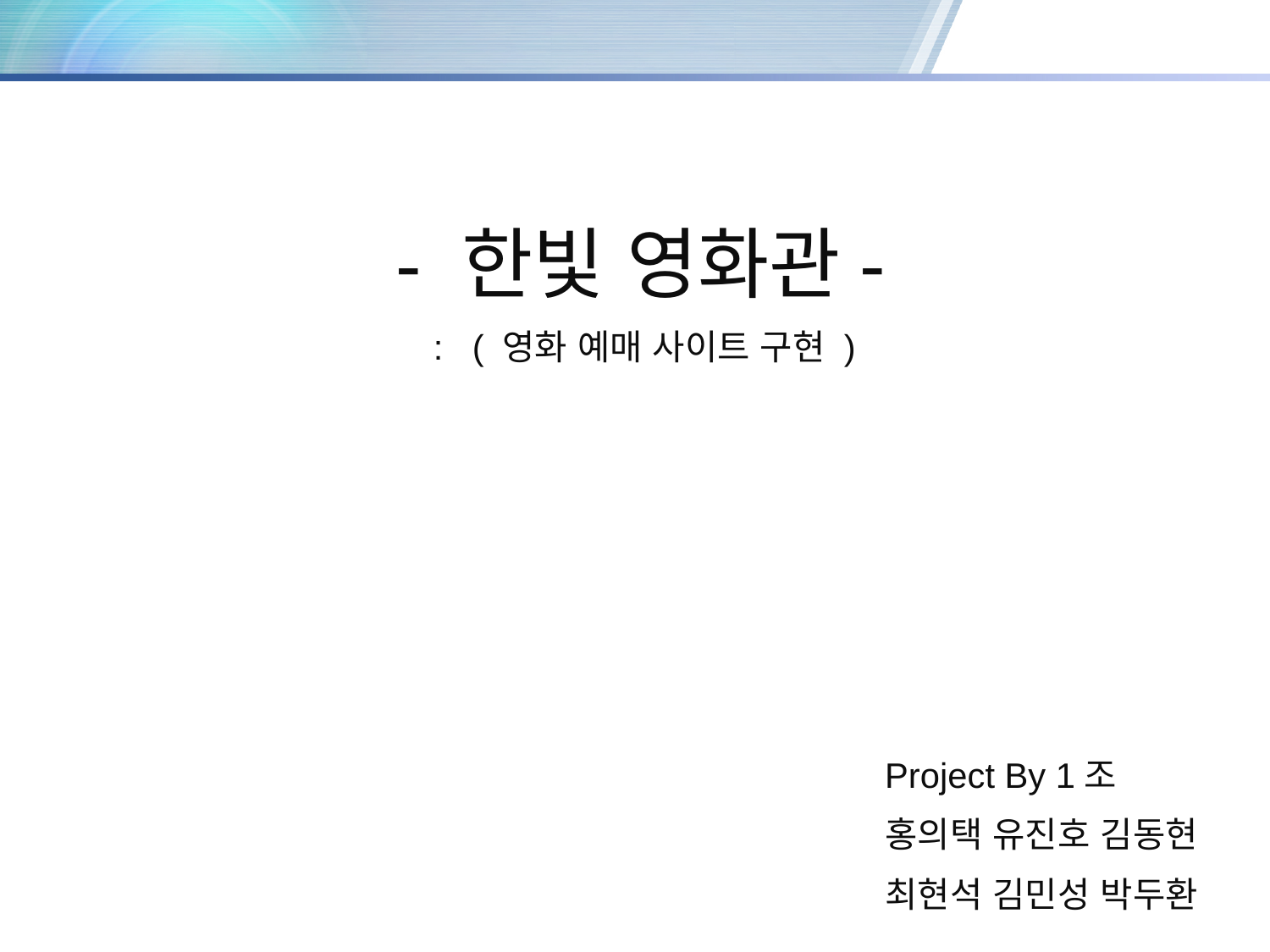

- 한빛 영화관-
   :   ( 영화 예매 사이트 구현 )
Project By 1조
홍의택 유진호 김동현
최현석 김민성 박두환